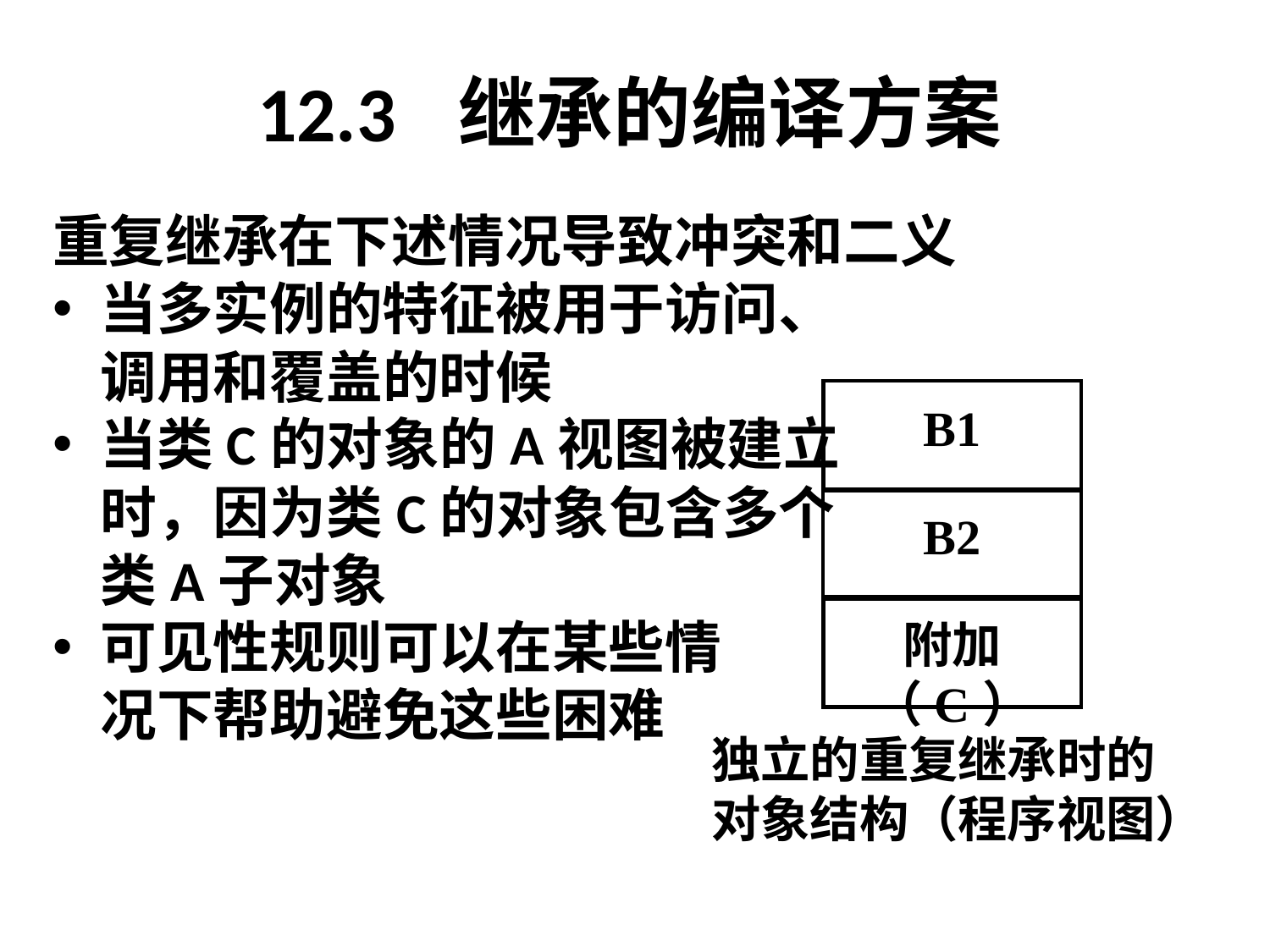

# 12.3  继承的编译方案
重复继承在下述情况导致冲突和二义
当多实例的特征被用于访问、
	调用和覆盖的时候
当类C的对象的A视图被建立
	时，因为类C的对象包含多个
	类A子对象
可见性规则可以在某些情
	况下帮助避免这些困难
B1
B2
附加（C）
独立的重复继承时的
对象结构（程序视图）